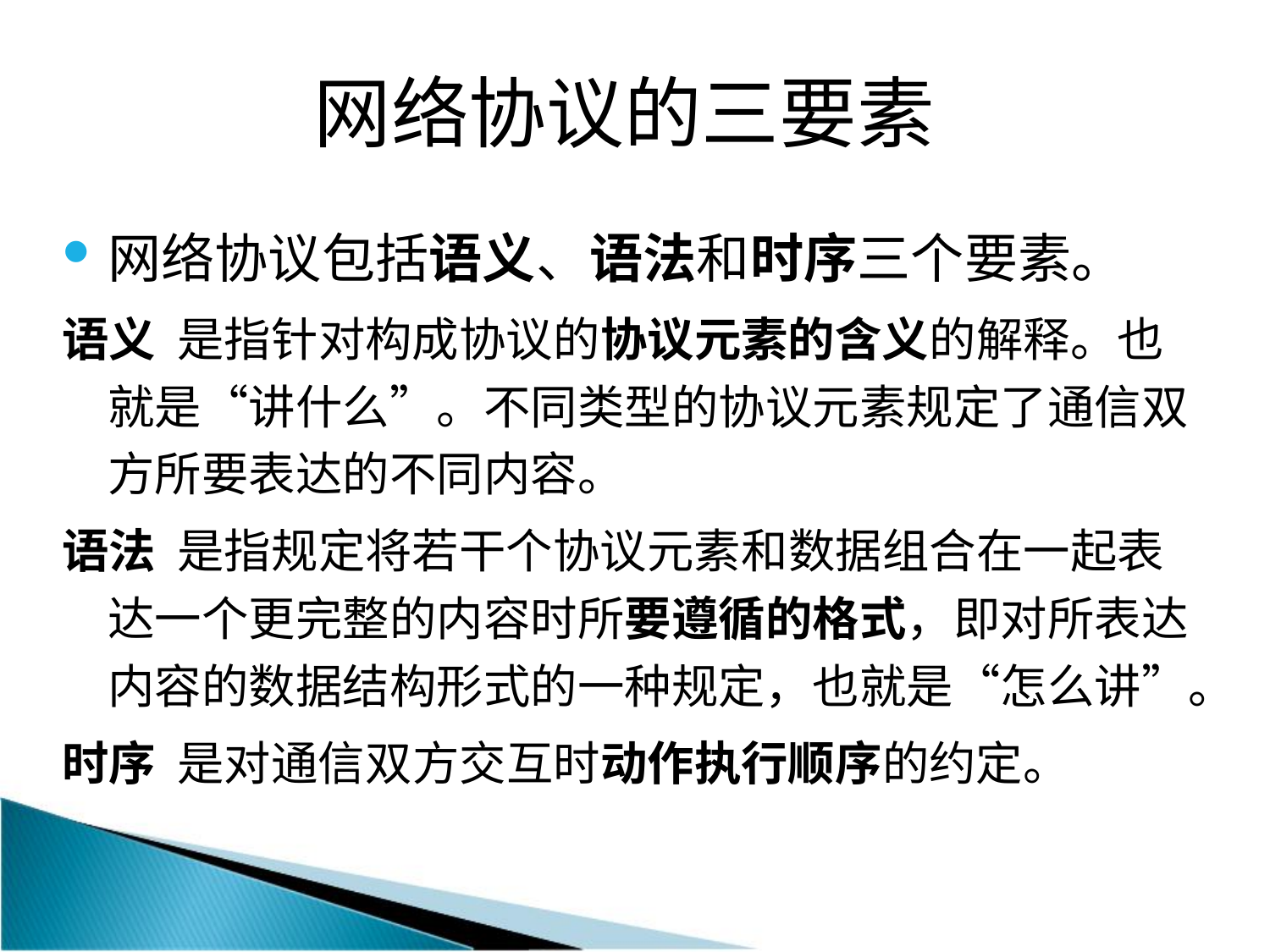

# 网络协议的三要素
网络协议包括语义、语法和时序三个要素。
语义  是指针对构成协议的协议元素的含义的解释。也就是“讲什么”。不同类型的协议元素规定了通信双方所要表达的不同内容。
语法  是指规定将若干个协议元素和数据组合在一起表达一个更完整的内容时所要遵循的格式，即对所表达内容的数据结构形式的一种规定，也就是“怎么讲”。
时序  是对通信双方交互时动作执行顺序的约定。